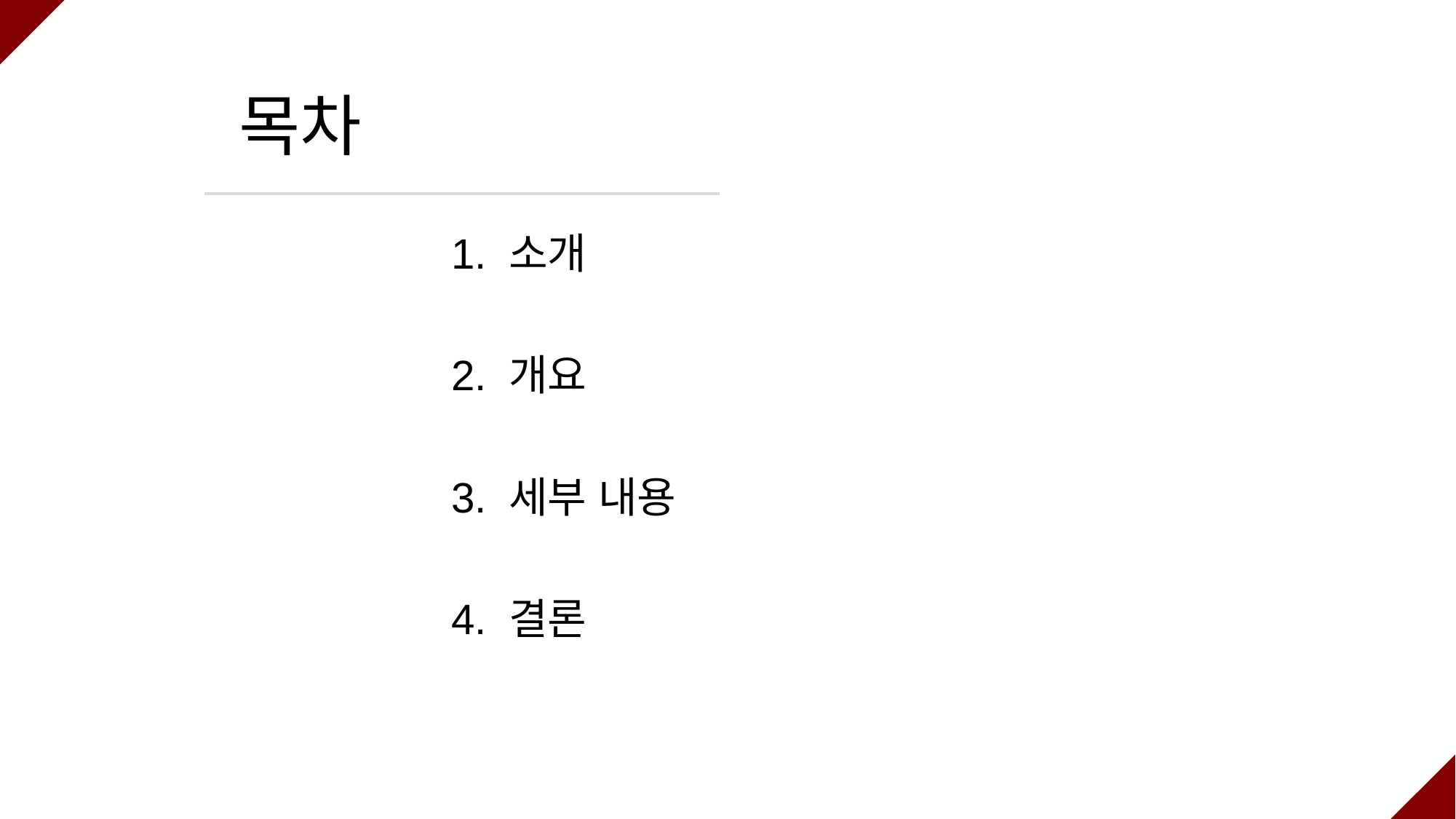

# 목차
1. 소개

2. 개요

3. 세부 내용

4. 결론